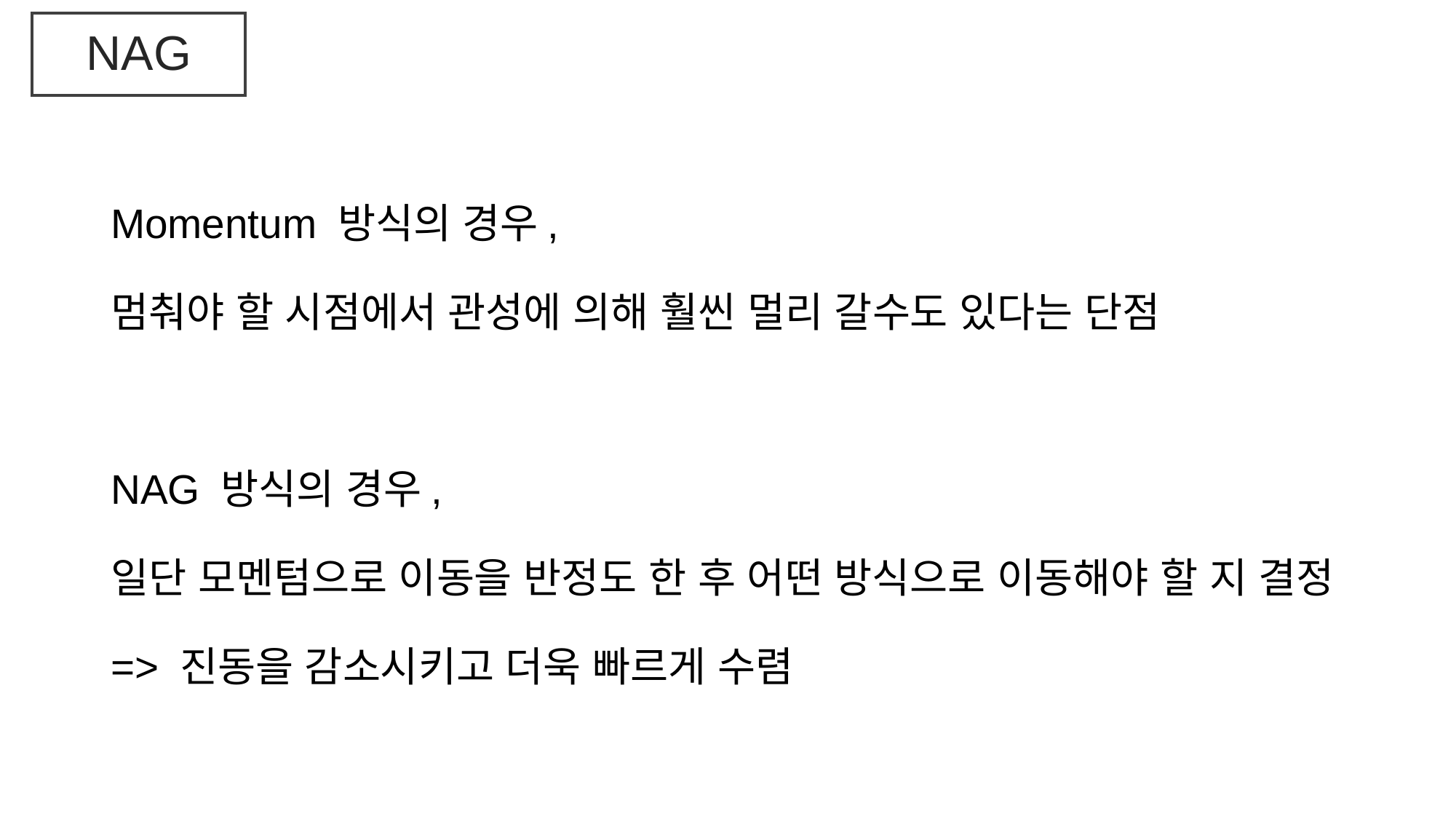

NAG
Momentum 방식의 경우,
멈춰야 할 시점에서 관성에 의해 훨씬 멀리 갈수도 있다는 단점

NAG 방식의 경우,
일단 모멘텀으로 이동을 반정도 한 후 어떤 방식으로 이동해야 할 지 결정
=> 진동을 감소시키고 더욱 빠르게 수렴